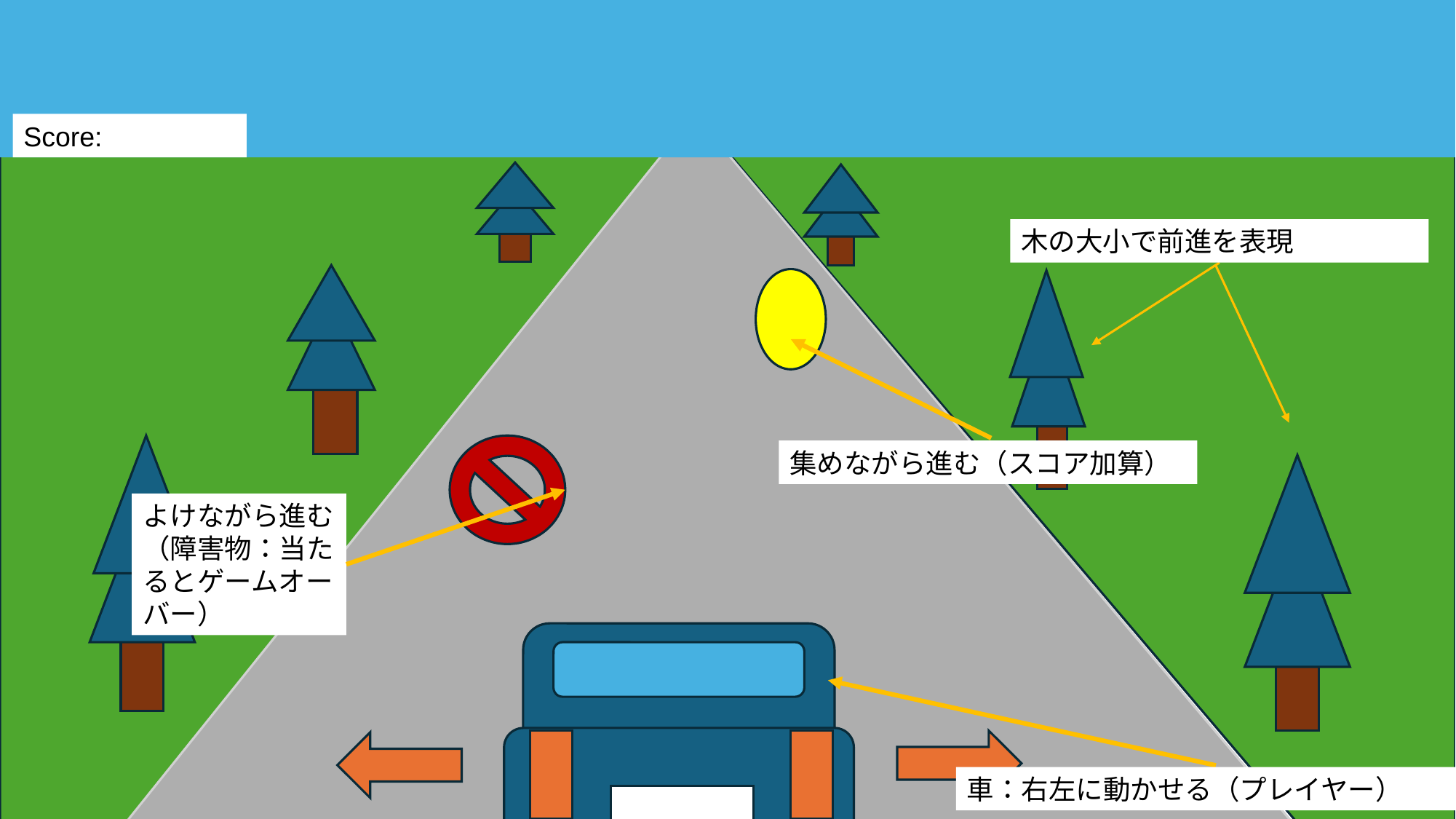

Score:

木の大小で前進を表現

集めながら進む（スコア加算）

よけながら進む（障害物：当たるとゲームオーバー）

車：右左に動かせる（プレイヤー）